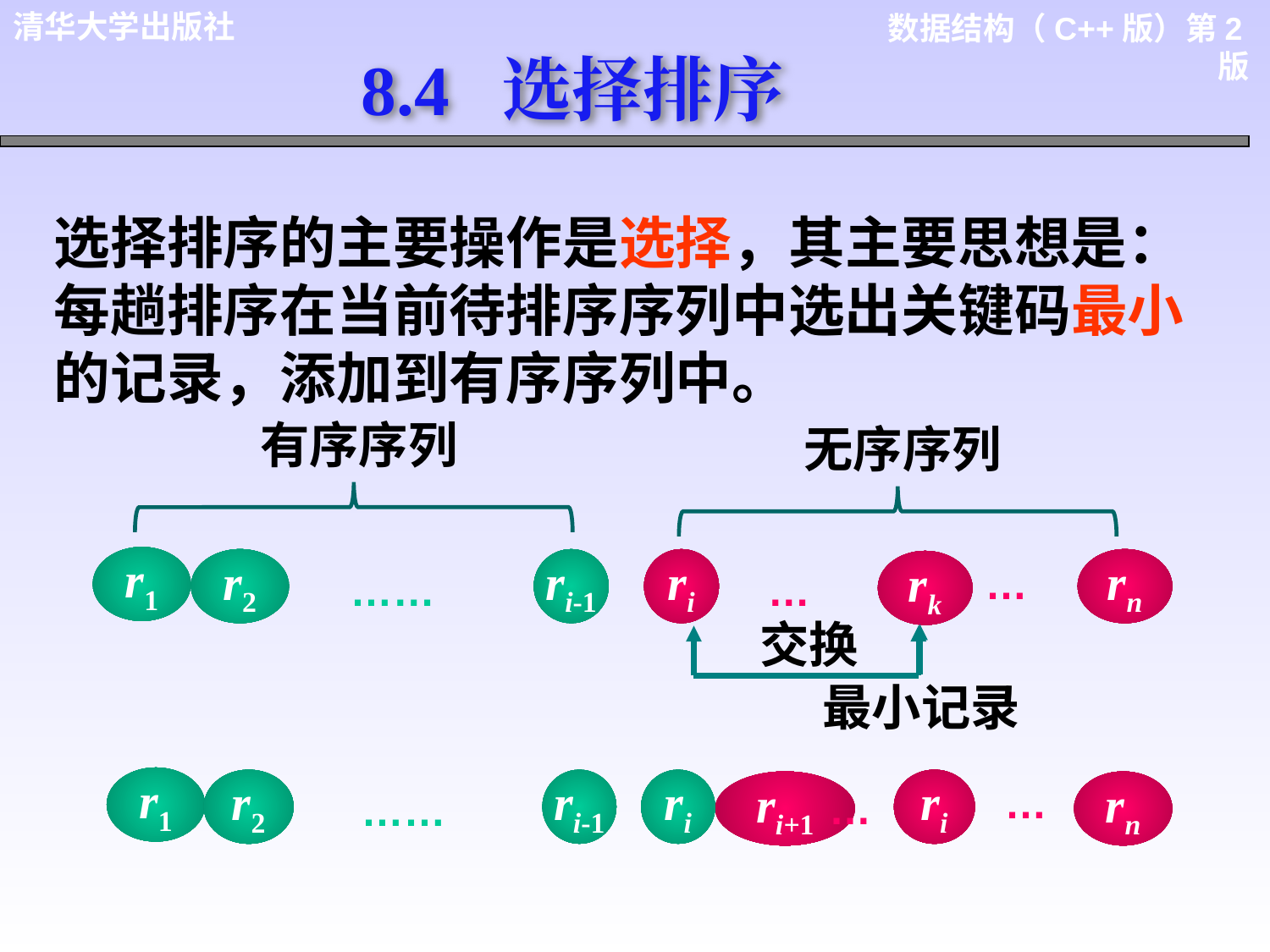

8.4  选择排序
选择排序的主要操作是选择，其主要思想是：每趟排序在当前待排序序列中选出关键码最小的记录，添加到有序序列中。

有序序列

无序序列
r1
r2
ri-1
ri
rn
rk
…
……
…
交换
最小记录
r1
r2
ri
ri-1
ri
…
ri+1
rn
…
……